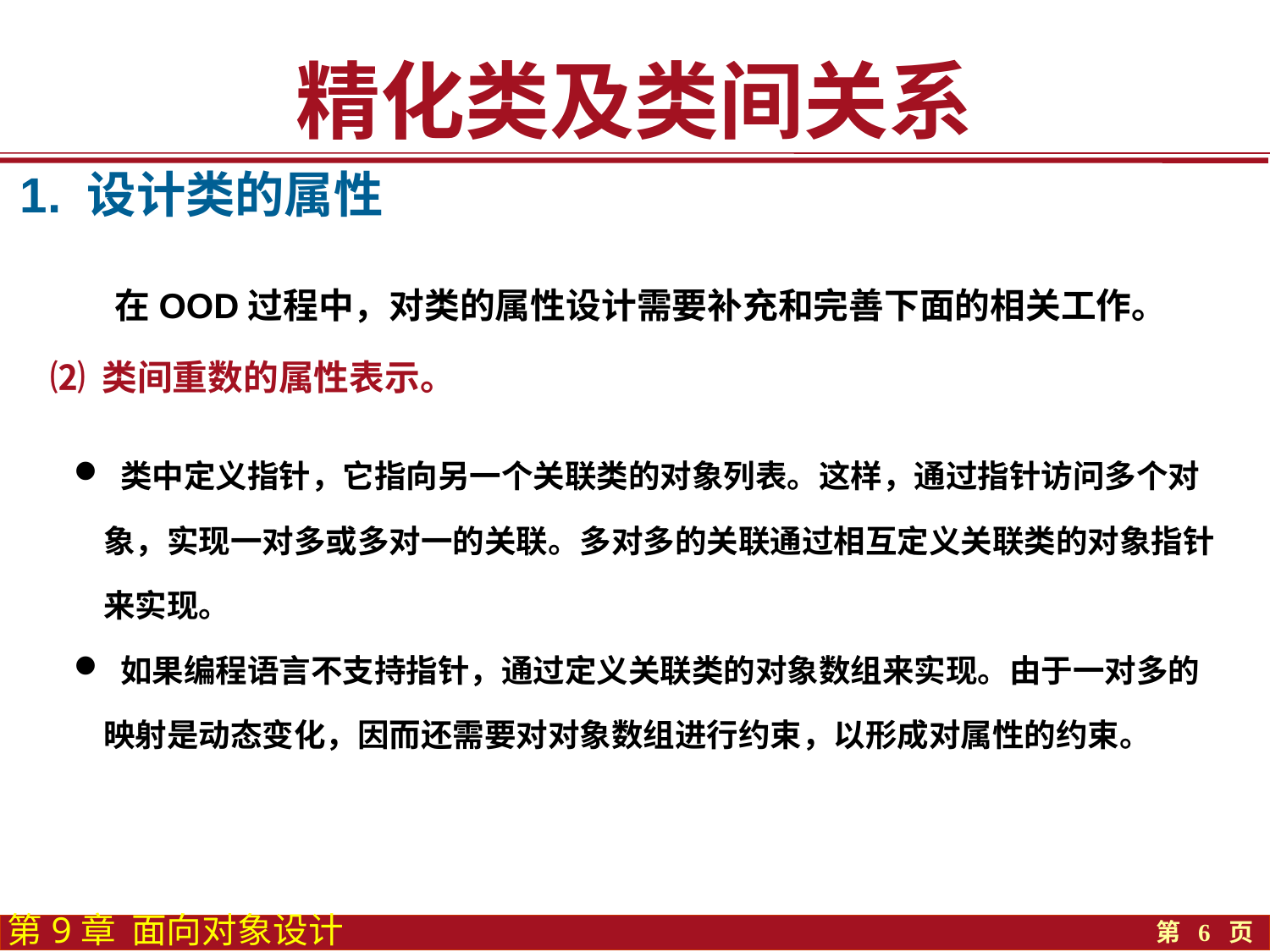

精化类及类间关系
1. 设计类的属性
       在OOD过程中，对类的属性设计需要补充和完善下面的相关工作。
⑵ 类间重数的属性表示。
 类中定义指针，它指向另一个关联类的对象列表。这样，通过指针访问多个对象，实现一对多或多对一的关联。多对多的关联通过相互定义关联类的对象指针来实现。
 如果编程语言不支持指针，通过定义关联类的对象数组来实现。由于一对多的映射是动态变化，因而还需要对对象数组进行约束，以形成对属性的约束。